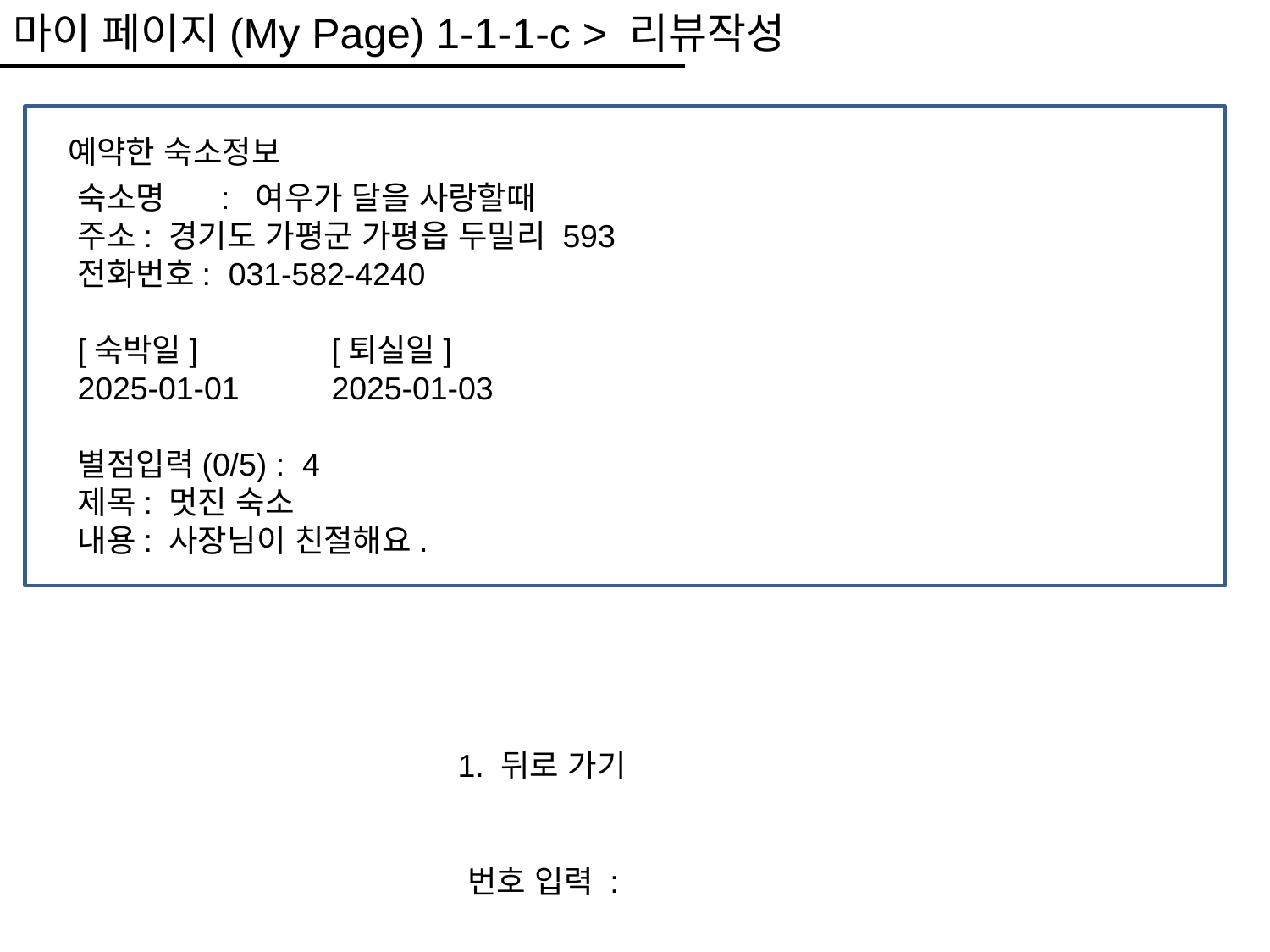

마이 페이지(My Page) 1-1-1-c > 리뷰작성

예약한 숙소정보
숙소명	 :  여우가 달을 사랑할때
주소: 경기도 가평군 가평읍 두밀리 593
전화번호:  031-582-4240

[숙박일]		[퇴실일]
2025-01-01	2025-01-03

별점입력(0/5) :  4
제목: 멋진 숙소
내용: 사장님이 친절해요.
1. 뒤로 가기
번호 입력 :